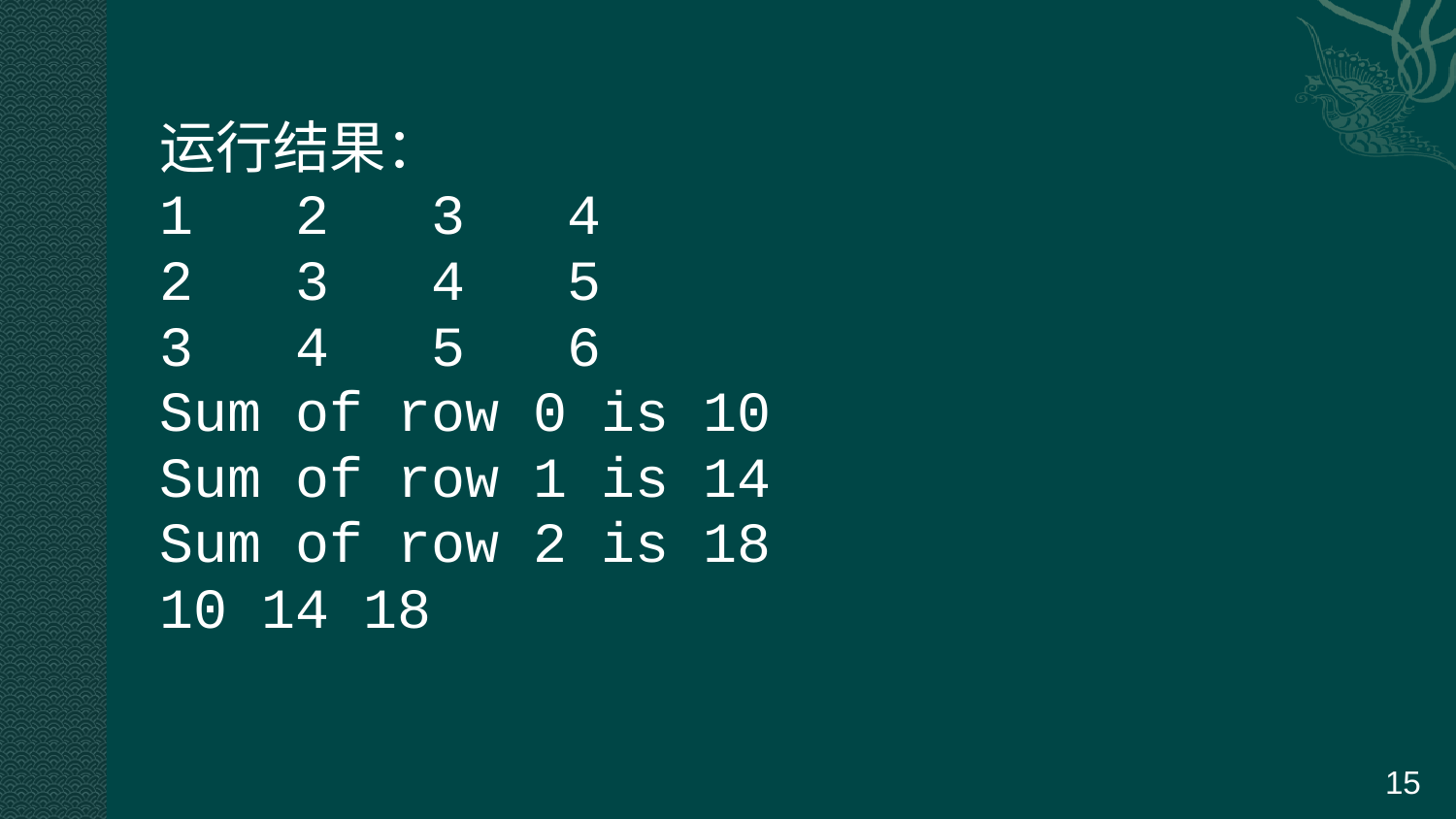

运行结果：
1   2   3   4
2   3   4   5
3   4   5   6
Sum of row 0 is 10
Sum of row 1 is 14
Sum of row 2 is 18
10 14 18

15